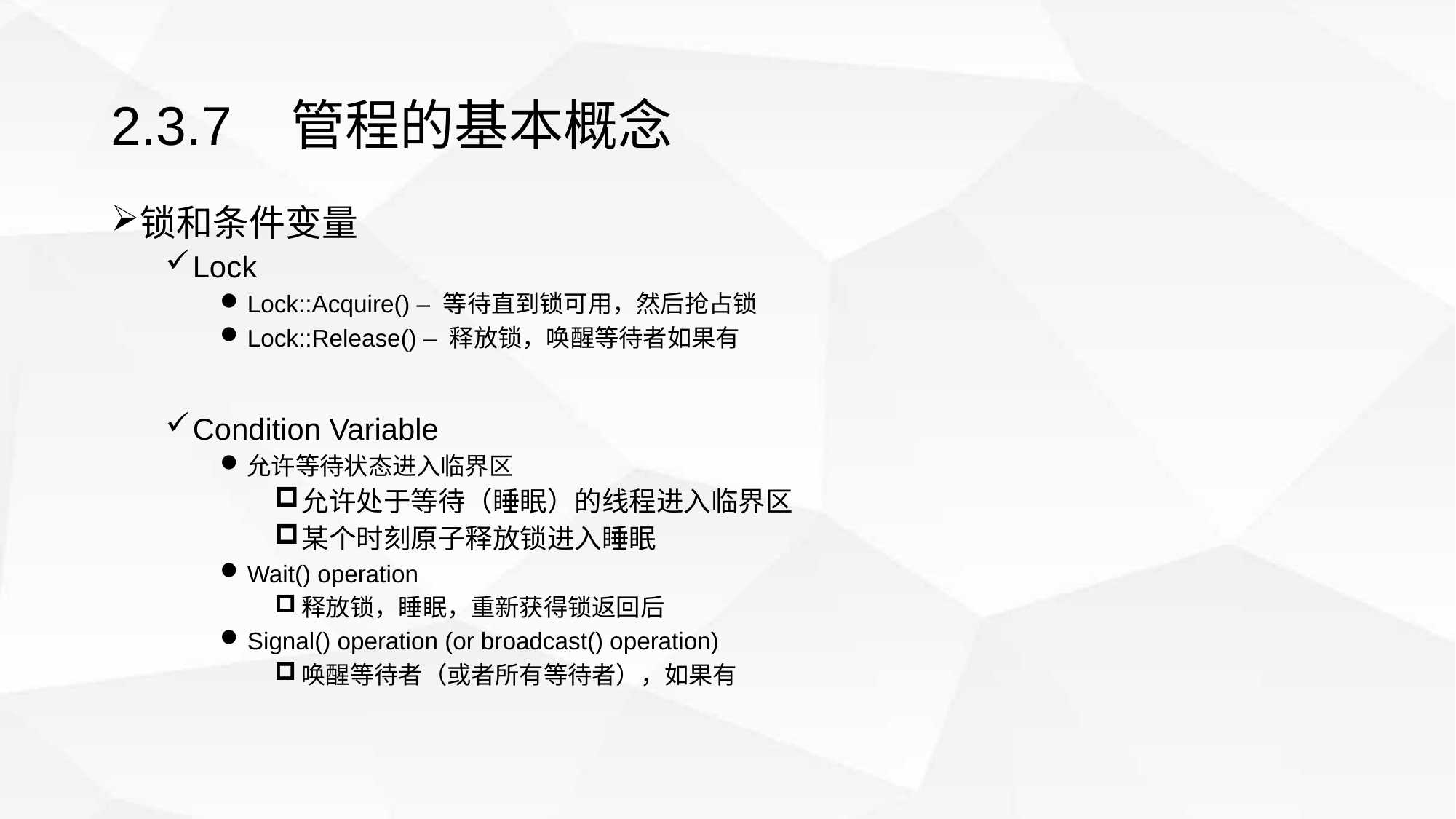

# 2.3.7   管程的基本概念
锁和条件变量
Lock
Lock::Acquire() – 等待直到锁可用，然后抢占锁
Lock::Release() – 释放锁，唤醒等待者如果有

Condition Variable
允许等待状态进入临界区
允许处于等待（睡眠）的线程进入临界区
某个时刻原子释放锁进入睡眠
Wait() operation
释放锁，睡眠，重新获得锁返回后
Signal() operation (or broadcast() operation)
唤醒等待者（或者所有等待者），如果有